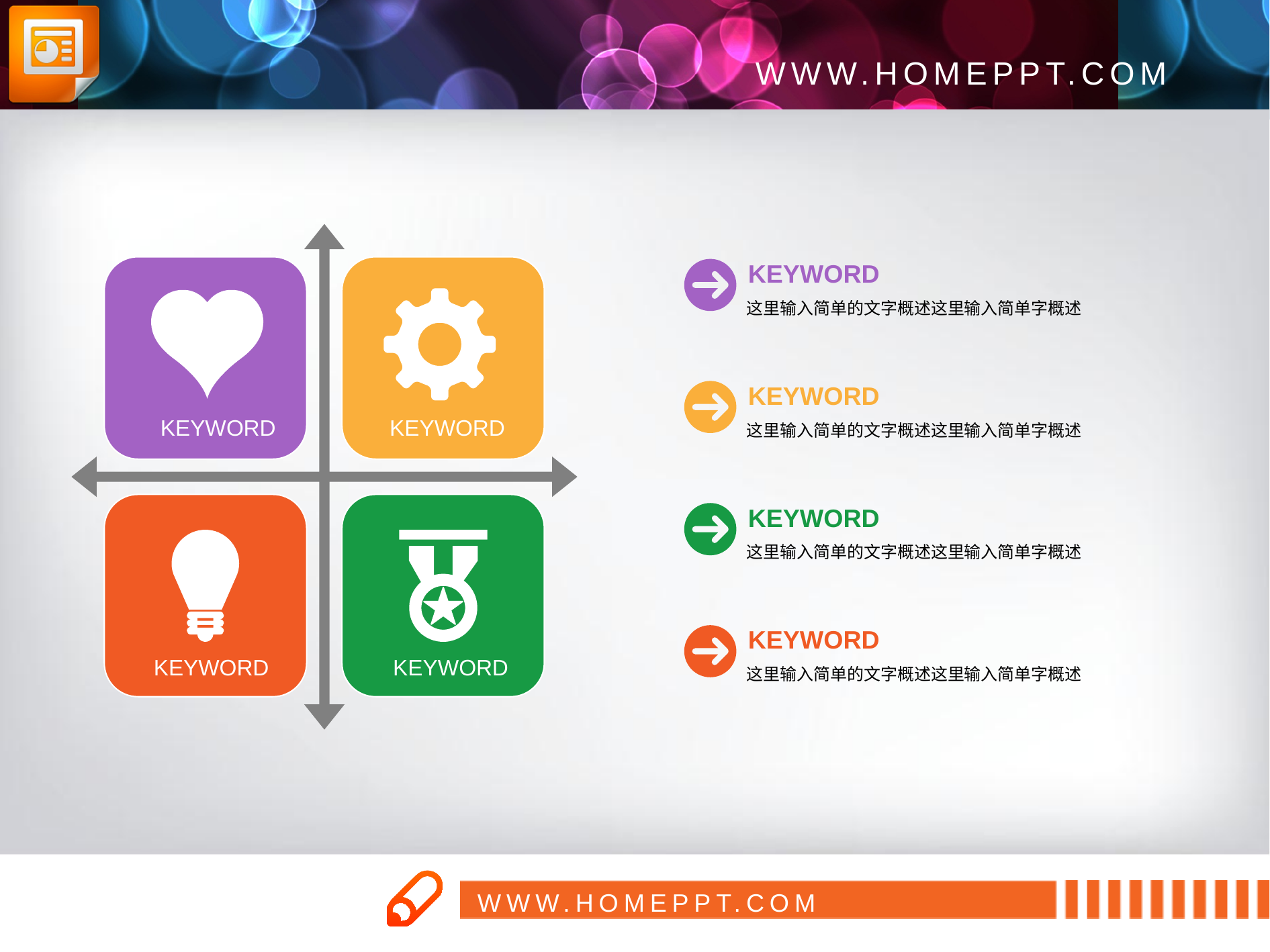

KEYWORD
KEYWORD

KEYWORD
KEYWORD
KEYWORD

这里输入简单的文字概述这里输入简单字概述
KEYWORD

这里输入简单的文字概述这里输入简单字概述
KEYWORD

这里输入简单的文字概述这里输入简单字概述
KEYWORD

这里输入简单的文字概述这里输入简单字概述